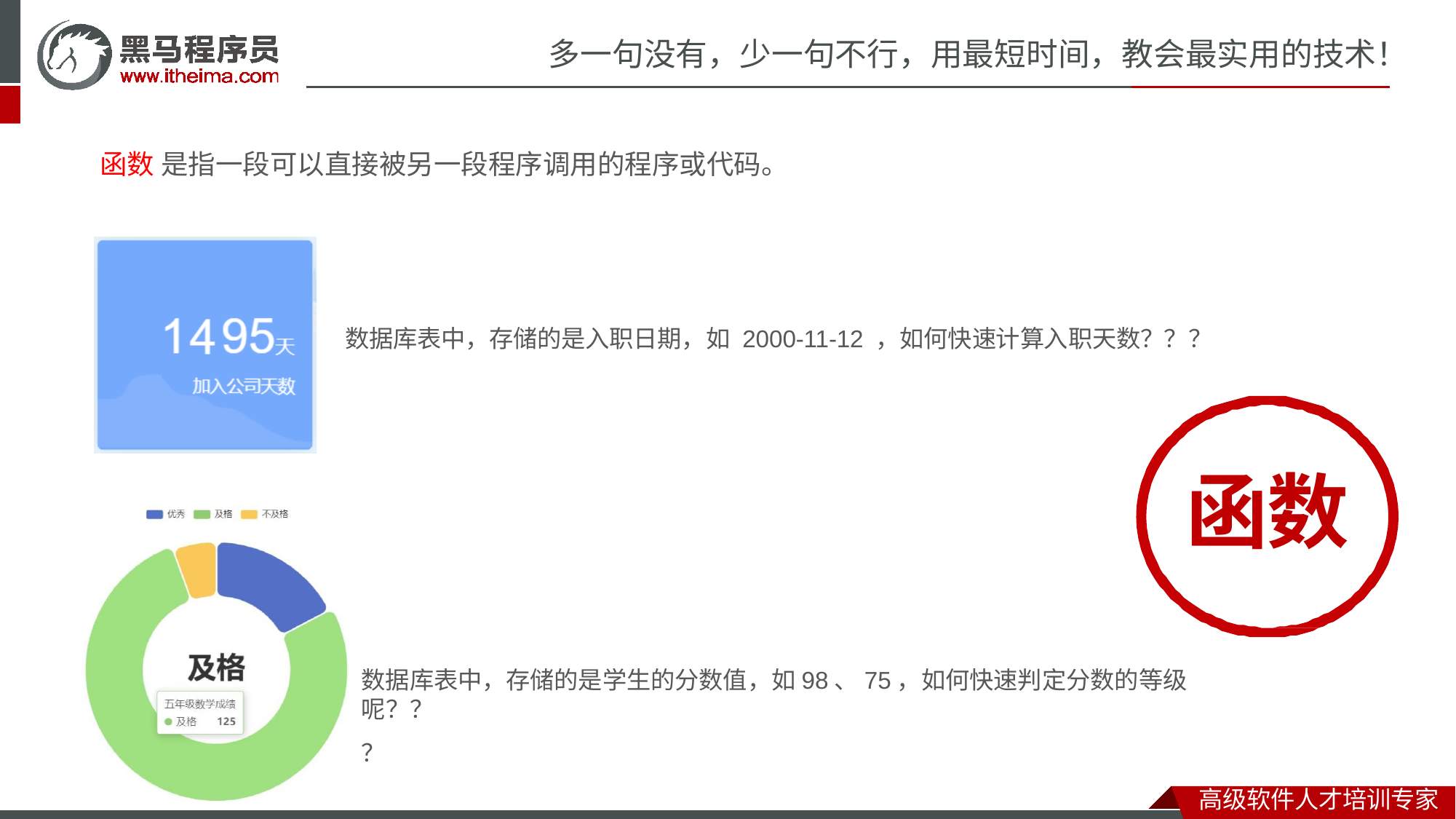

# 多一句没有，少一句不行，用最短时间，教会最实用的技术！

函数 是指一段可以直接被另一段程序调用的程序或代码。

数据库表中，存储的是入职日期，如 2000-11-12 ，如何快速计算入职天数？？？

函数

数据库表中，存储的是学生的分数值，如98、75，如何快速判定分数的等级呢？？
？
高级软件人才培训专家